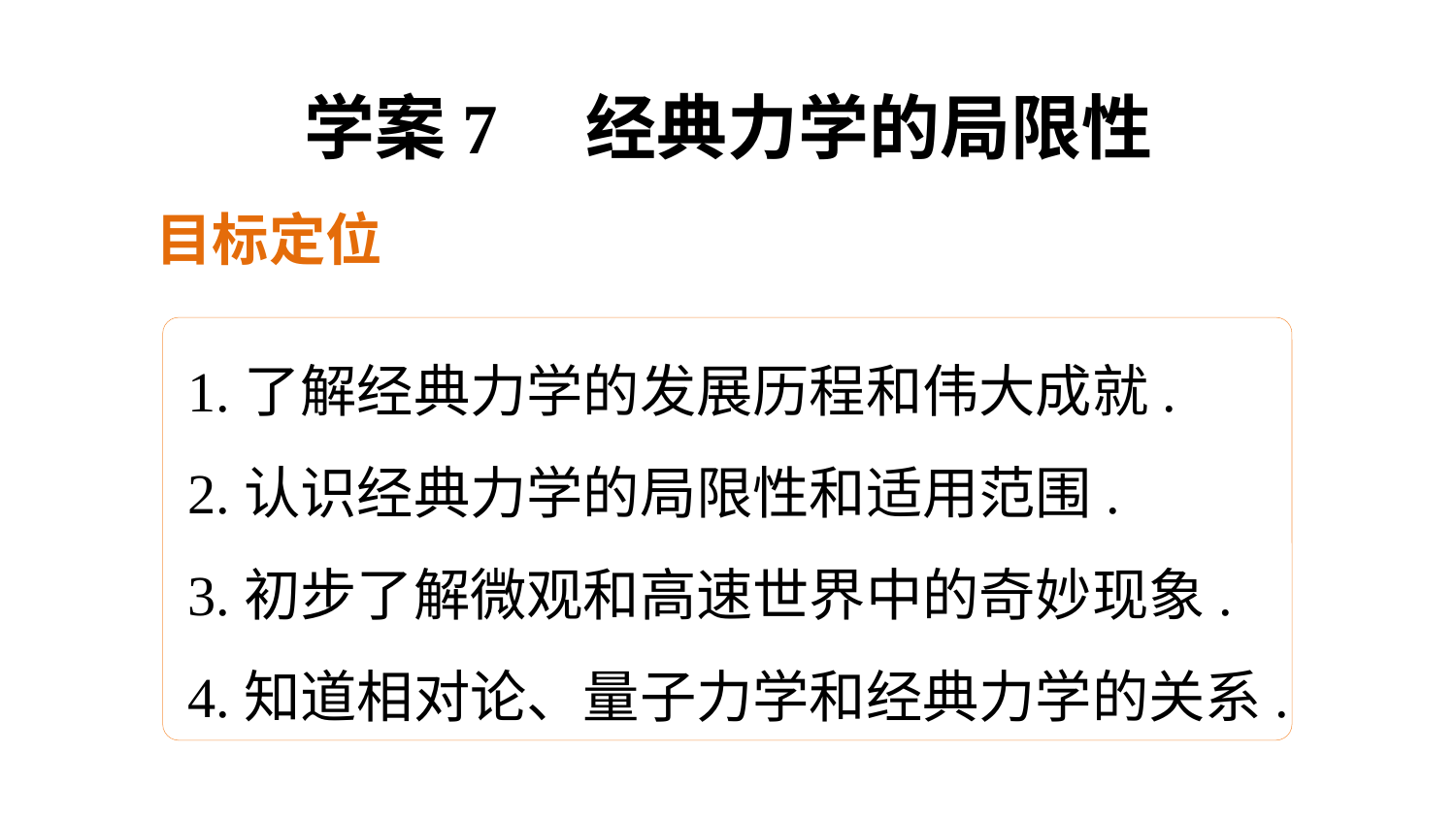

学案7　经典力学的局限性
目标定位
1.了解经典力学的发展历程和伟大成就.
2.认识经典力学的局限性和适用范围.
3.初步了解微观和高速世界中的奇妙现象.
4.知道相对论、量子力学和经典力学的关系.